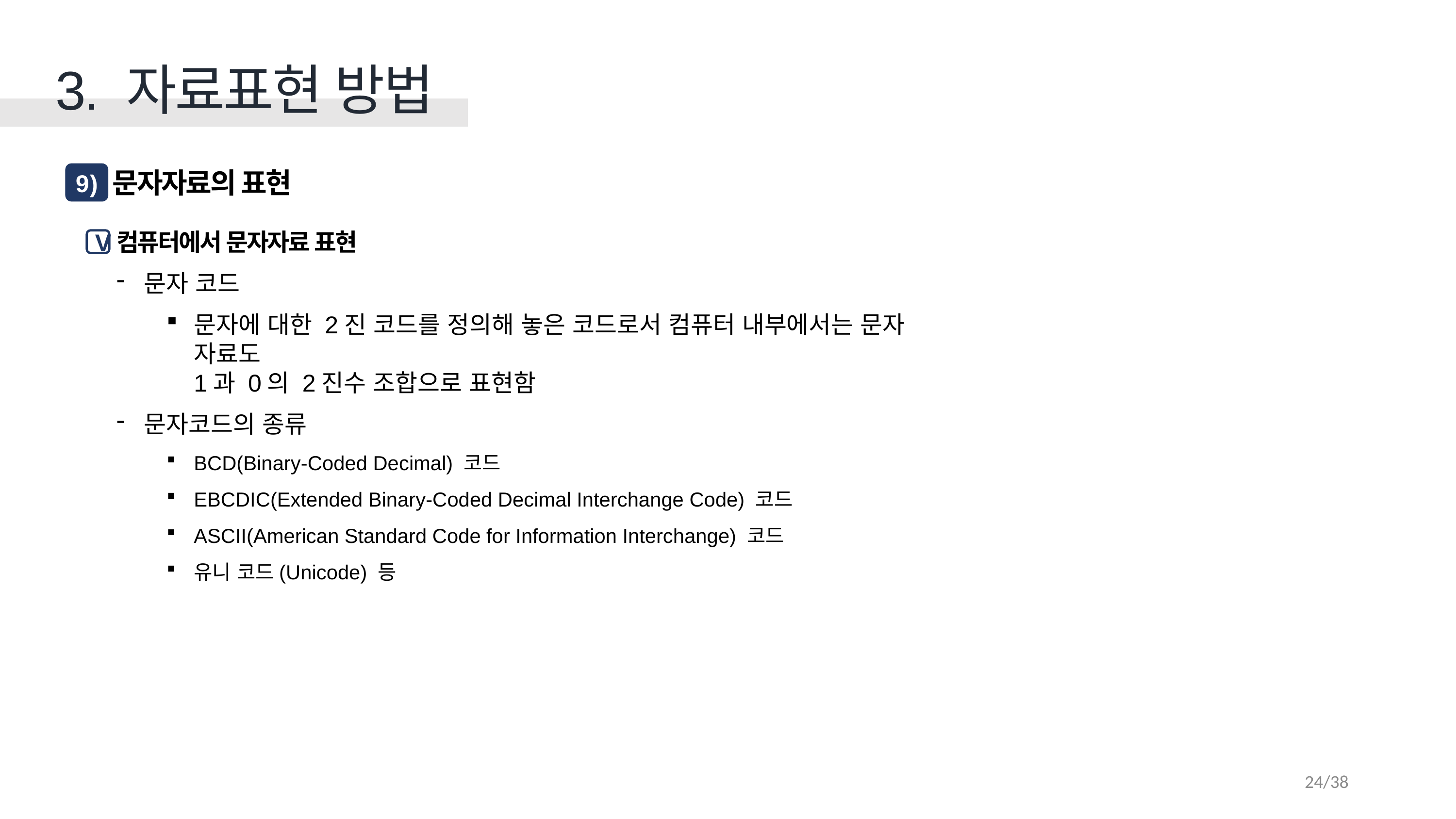

3. 자료표현 방법

문자자료의 표현
9 )
컴퓨터에서 문자자료 표현

문자 코드

문자에 대한 2진 코드를 정의해 놓은 코드로서 컴퓨터 내부에서는 문자 자료도
1과 0의 2진수 조합으로 표현함

문자코드의 종류

BCD(Binary-Coded Decimal) 코드

EBCDIC(Extended Binary-Coded Decimal Interchange Code) 코드

ASCII(American Standard Code for Information Interchange) 코드

유니 코드(Unicode) 등
V
24/38